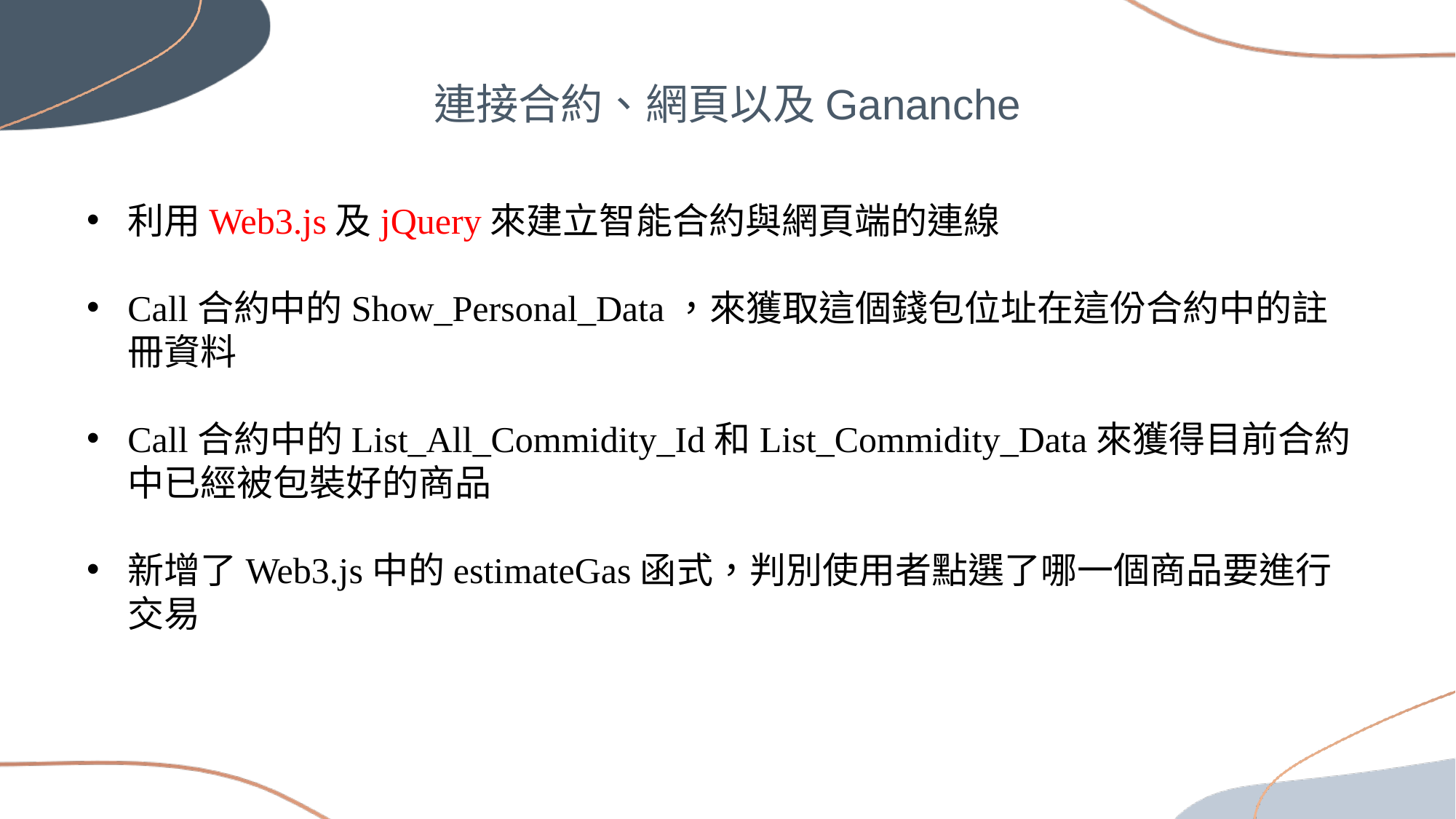

連接合約、網頁以及Gananche
利用Web3.js及jQuery來建立智能合約與網頁端的連線

Call合約中的Show_Personal_Data，來獲取這個錢包位址在這份合約中的註冊資料

Call合約中的List_All_Commidity_Id和List_Commidity_Data來獲得目前合約中已經被包裝好的商品

新增了Web3.js中的estimateGas函式，判別使用者點選了哪一個商品要進行交易